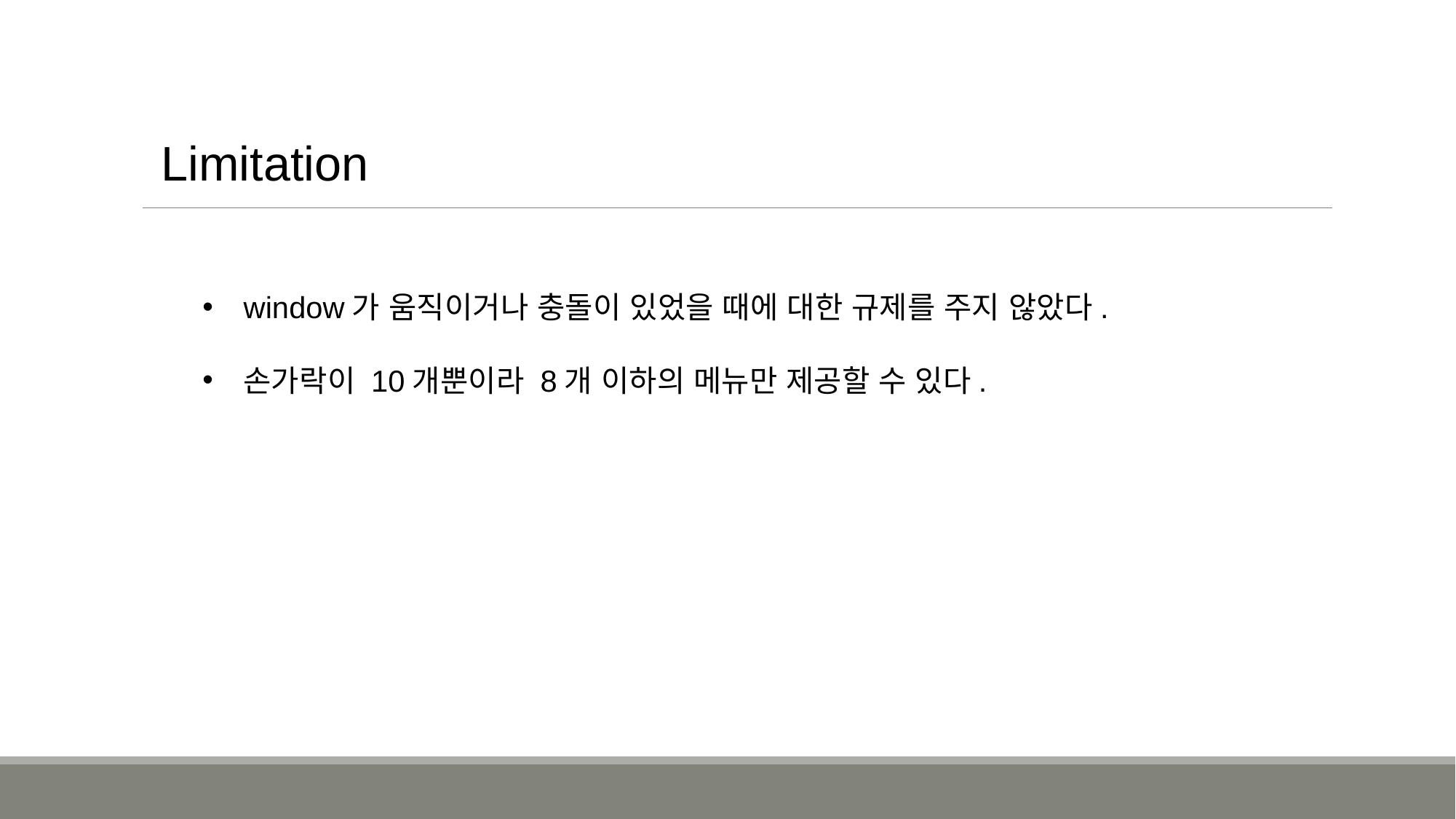

Limitation
window가 움직이거나 충돌이 있었을 때에 대한 규제를 주지 않았다.

손가락이 10개뿐이라 8개 이하의 메뉴만 제공할 수 있다.